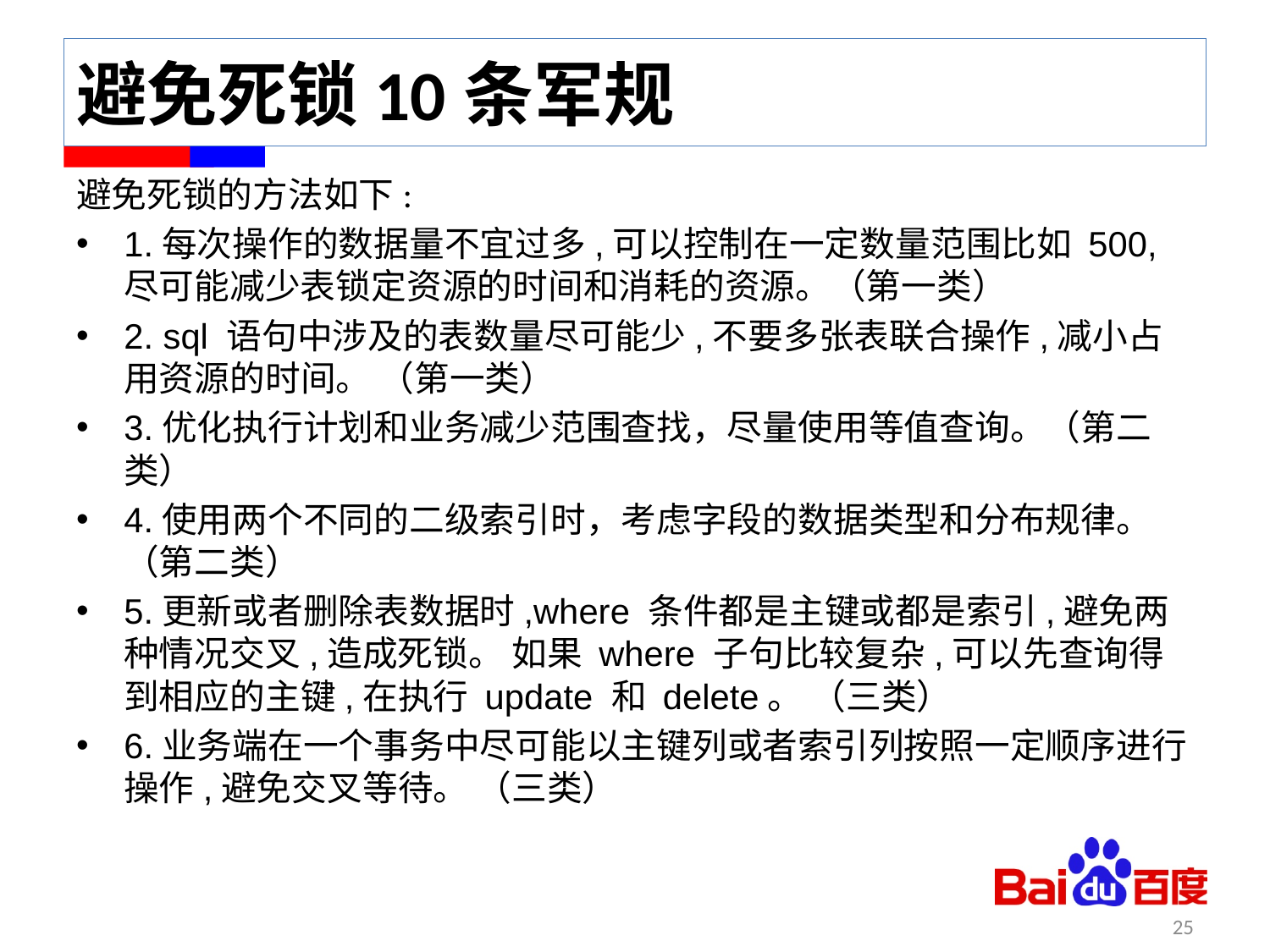

# 避免死锁10条军规
避免死锁的方法如下:
1.每次操作的数据量不宜过多,可以控制在一定数量范围比如 500,尽可能减少表锁定资源的时间和消耗的资源。（第一类）
2. sql 语句中涉及的表数量尽可能少,不要多张表联合操作,减小占用资源的时间。 （第一类）
3.优化执行计划和业务减少范围查找，尽量使用等值查询。（第二类）
4.使用两个不同的二级索引时，考虑字段的数据类型和分布规律。（第二类）
5.更新或者删除表数据时,where 条件都是主键或都是索引,避免两种情况交叉,造成死锁。 如果 where 子句比较复杂,可以先查询得到相应的主键,在执行 update 和 delete。 （三类）
6.业务端在一个事务中尽可能以主键列或者索引列按照一定顺序进行操作,避免交叉等待。 （三类）

25